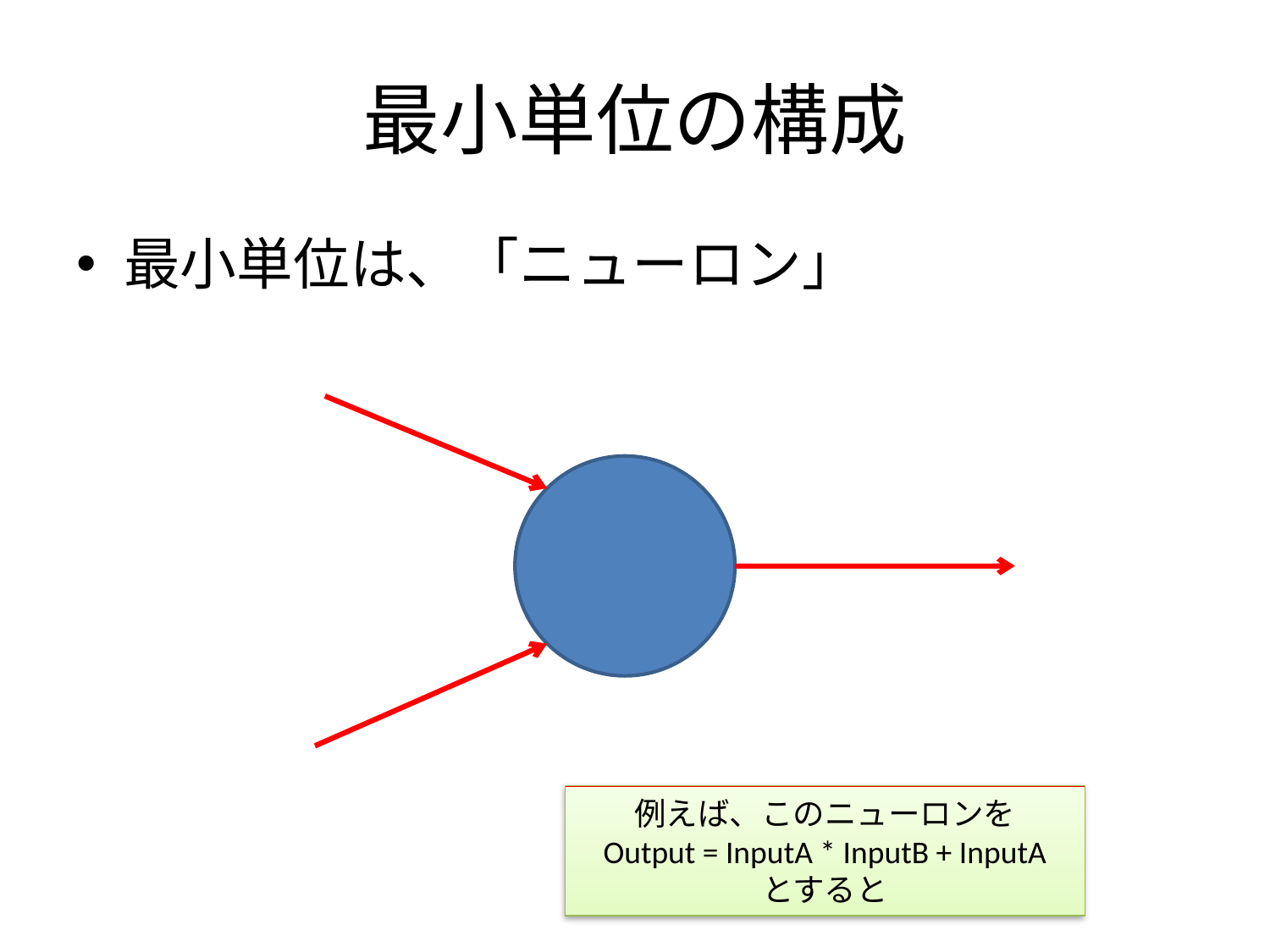

# 最小単位の構成
最小単位は、「ニューロン」

例えば、このニューロンを
Output = InputA * InputB + InputA
とすると